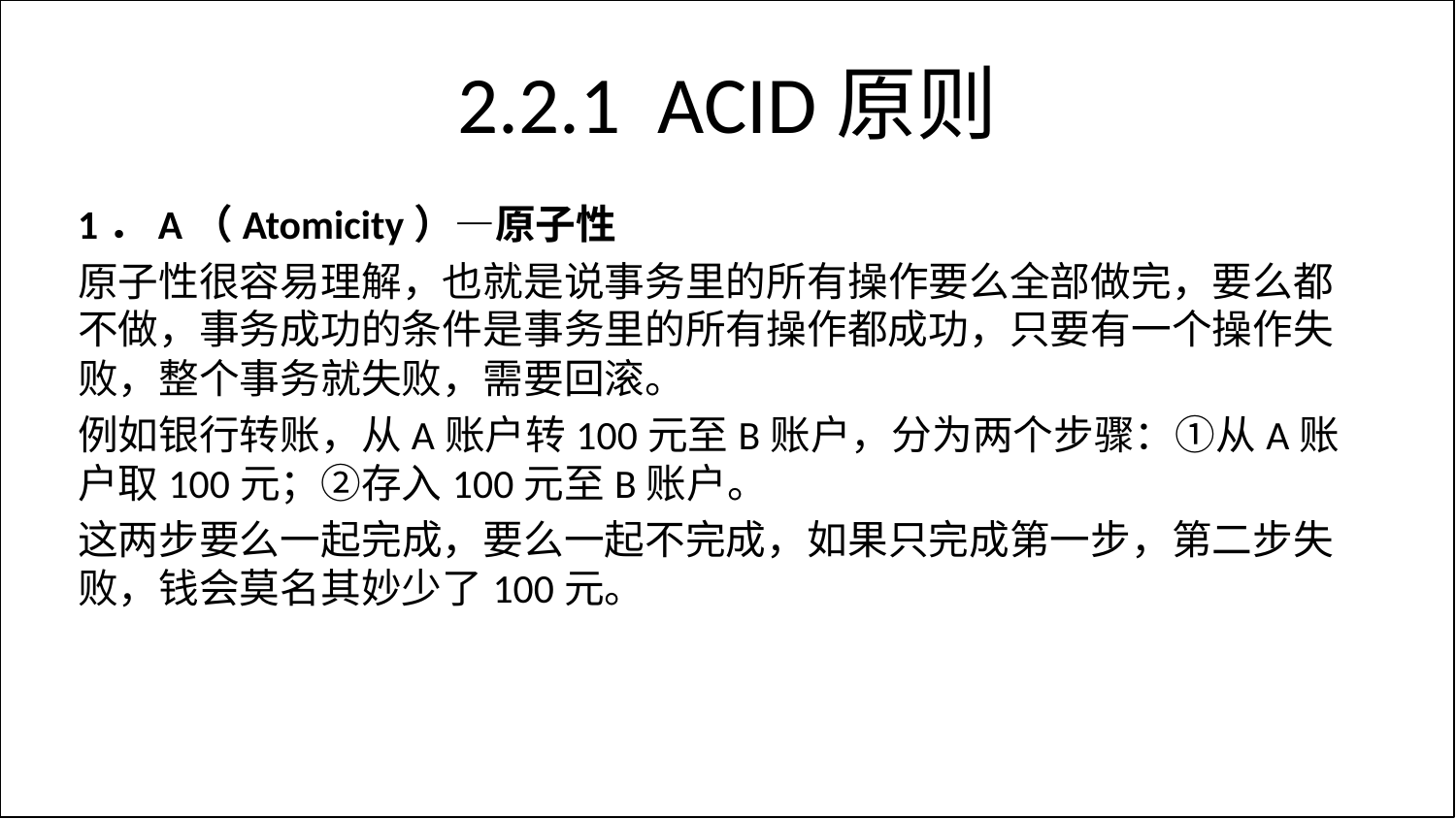

# 2.2.1  ACID原则
1．A（Atomicity）—原子性
原子性很容易理解，也就是说事务里的所有操作要么全部做完，要么都不做，事务成功的条件是事务里的所有操作都成功，只要有一个操作失败，整个事务就失败，需要回滚。
例如银行转账，从A账户转100元至B账户，分为两个步骤：①从A账户取100元；②存入100元至B账户。
这两步要么一起完成，要么一起不完成，如果只完成第一步，第二步失败，钱会莫名其妙少了100元。